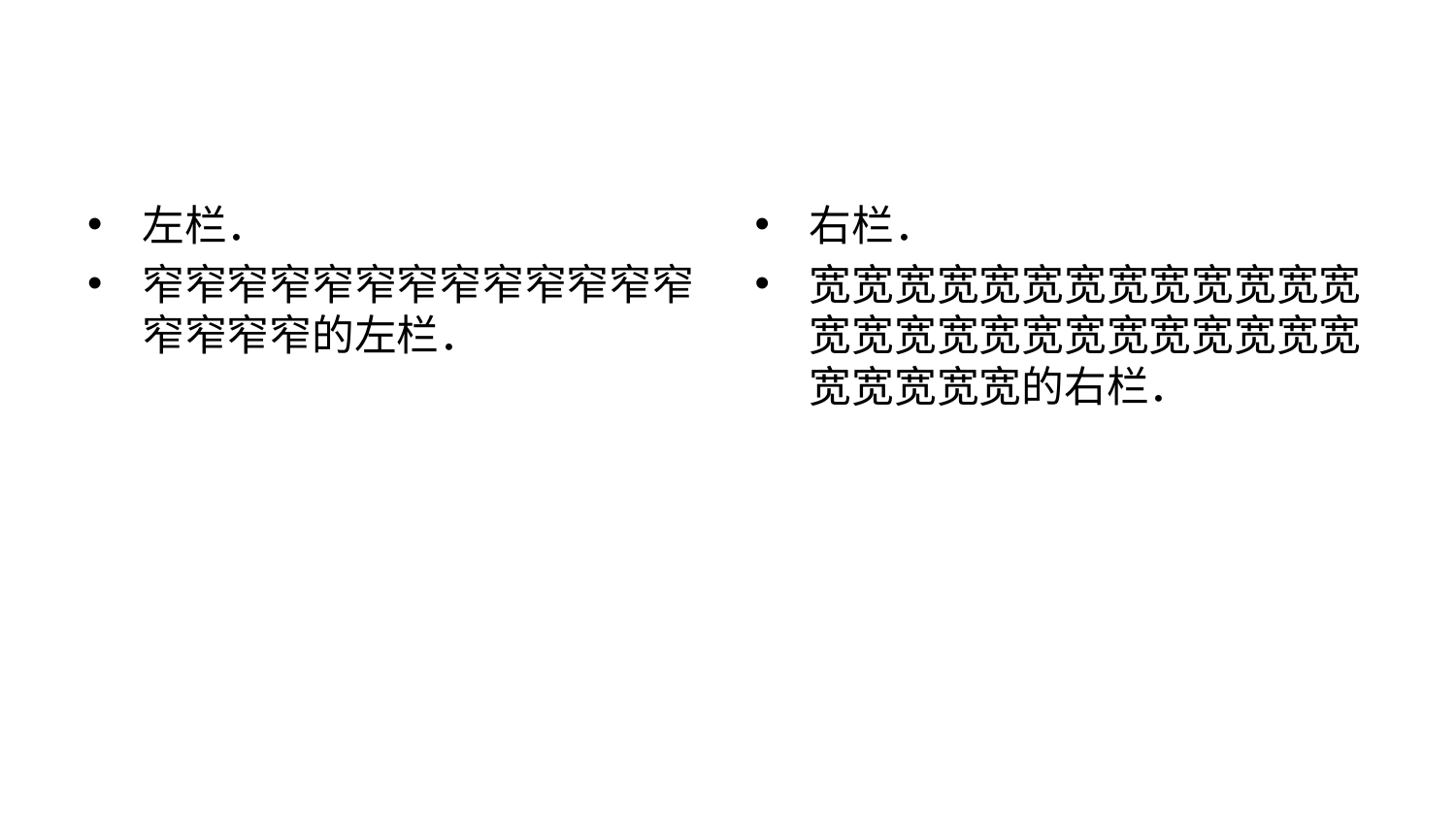

左栏．
窄窄窄窄窄窄窄窄窄窄窄窄窄窄窄窄窄的左栏．
右栏．
宽宽宽宽宽宽宽宽宽宽宽宽宽宽宽宽宽宽宽宽宽宽宽宽宽宽宽宽宽宽宽的右栏．